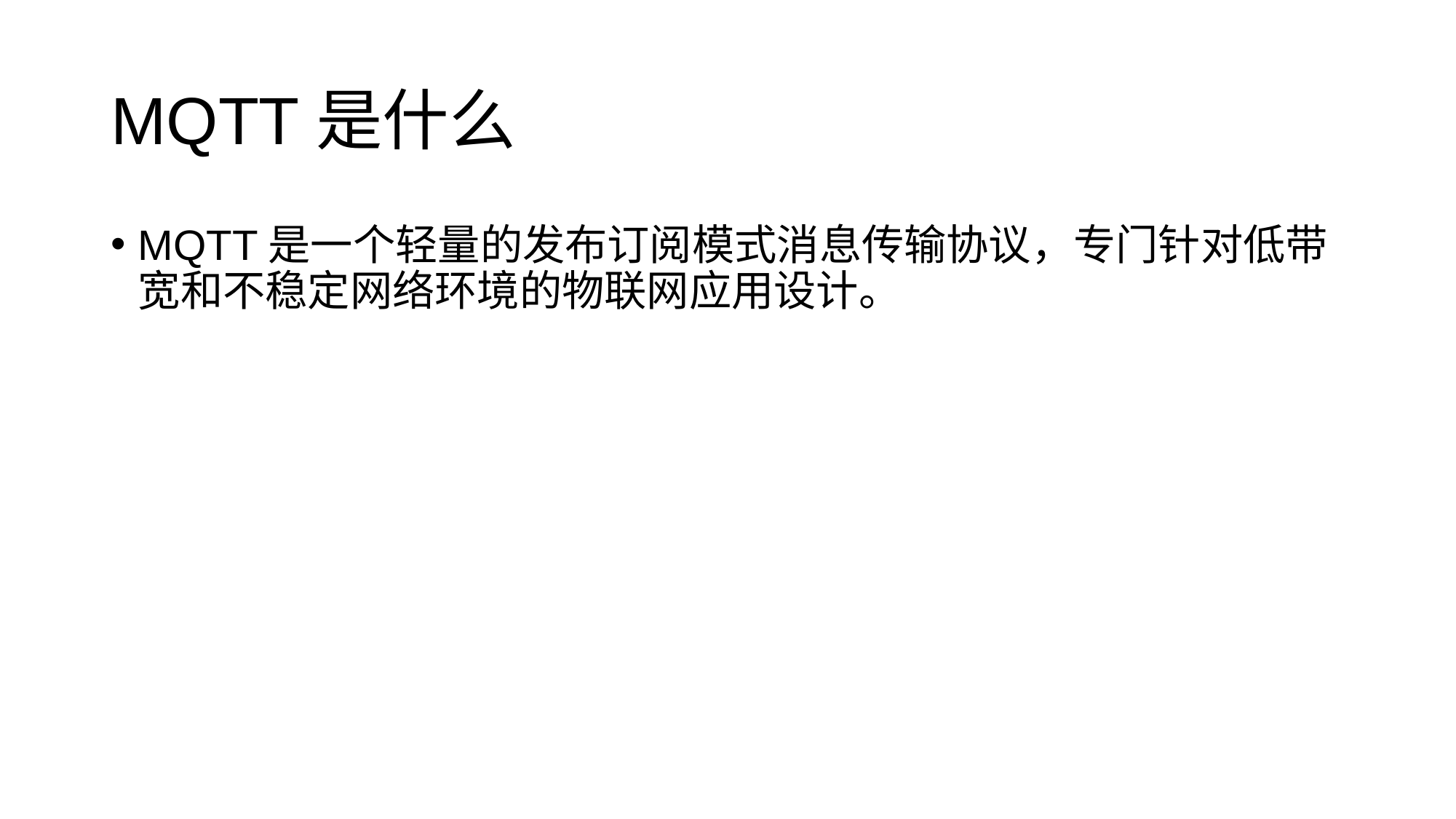

# MQTT是什么
MQTT是一个轻量的发布订阅模式消息传输协议，专门针对低带宽和不稳定网络环境的物联网应用设计。